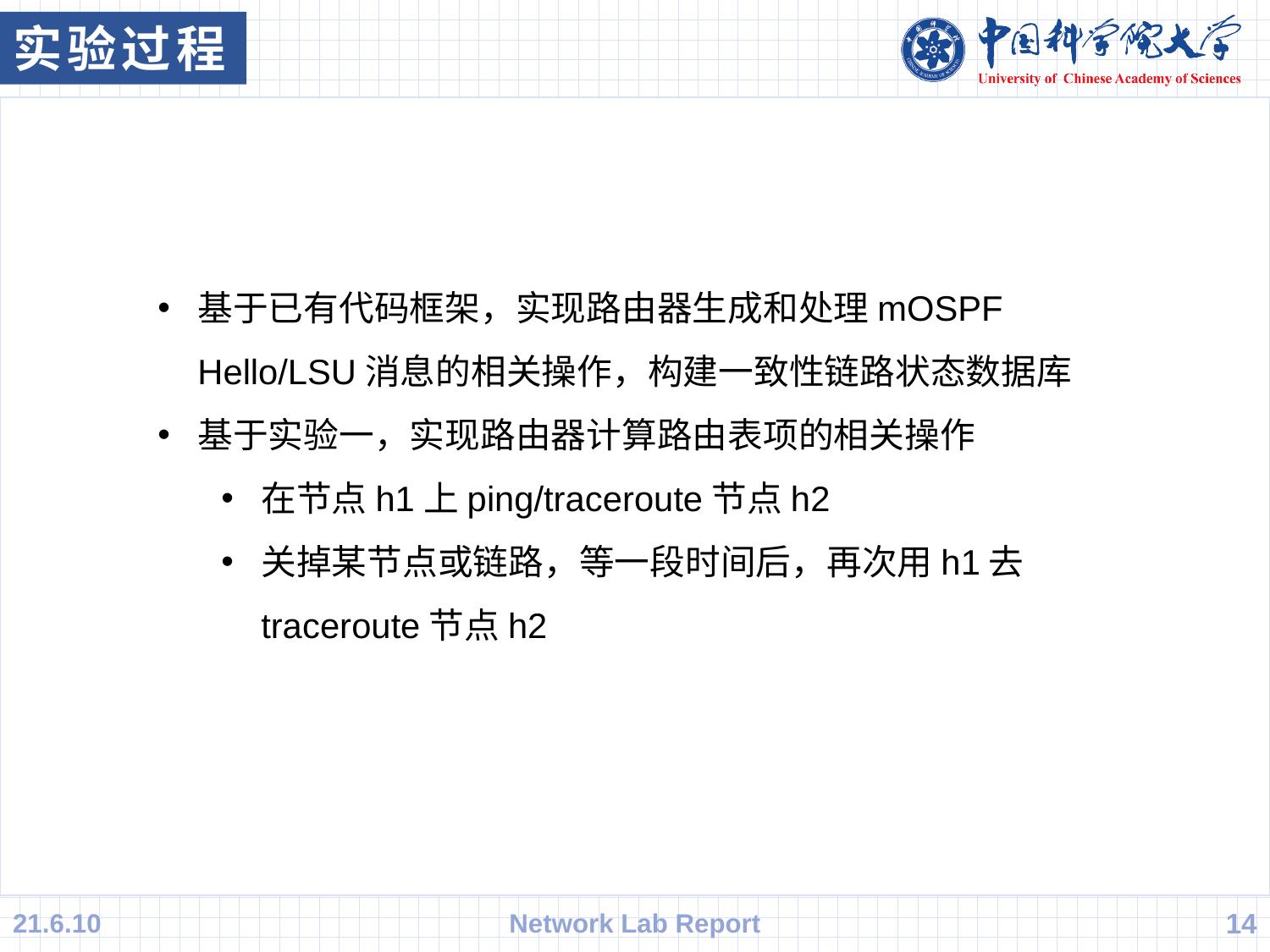

实验过程
基于已有代码框架，实现路由器生成和处理mOSPF Hello/LSU消息的相关操作，构建一致性链路状态数据库
基于实验一，实现路由器计算路由表项的相关操作
在节点h1上ping/traceroute节点h2
关掉某节点或链路，等一段时间后，再次用h1去traceroute节点h2
21.6.10
Network Lab Report
14